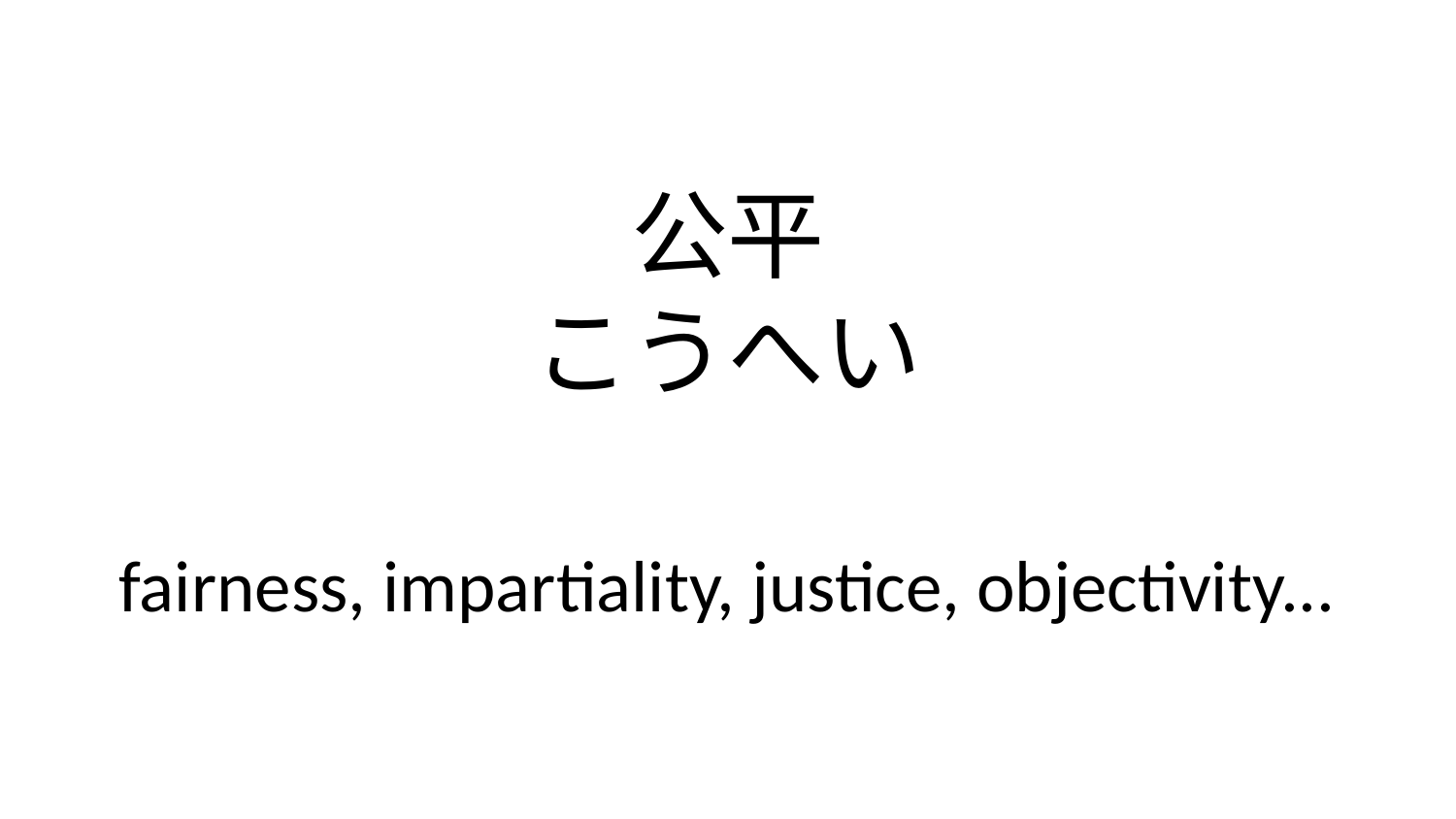

公平
こうへい
fairness, impartiality, justice, objectivity...
61-62